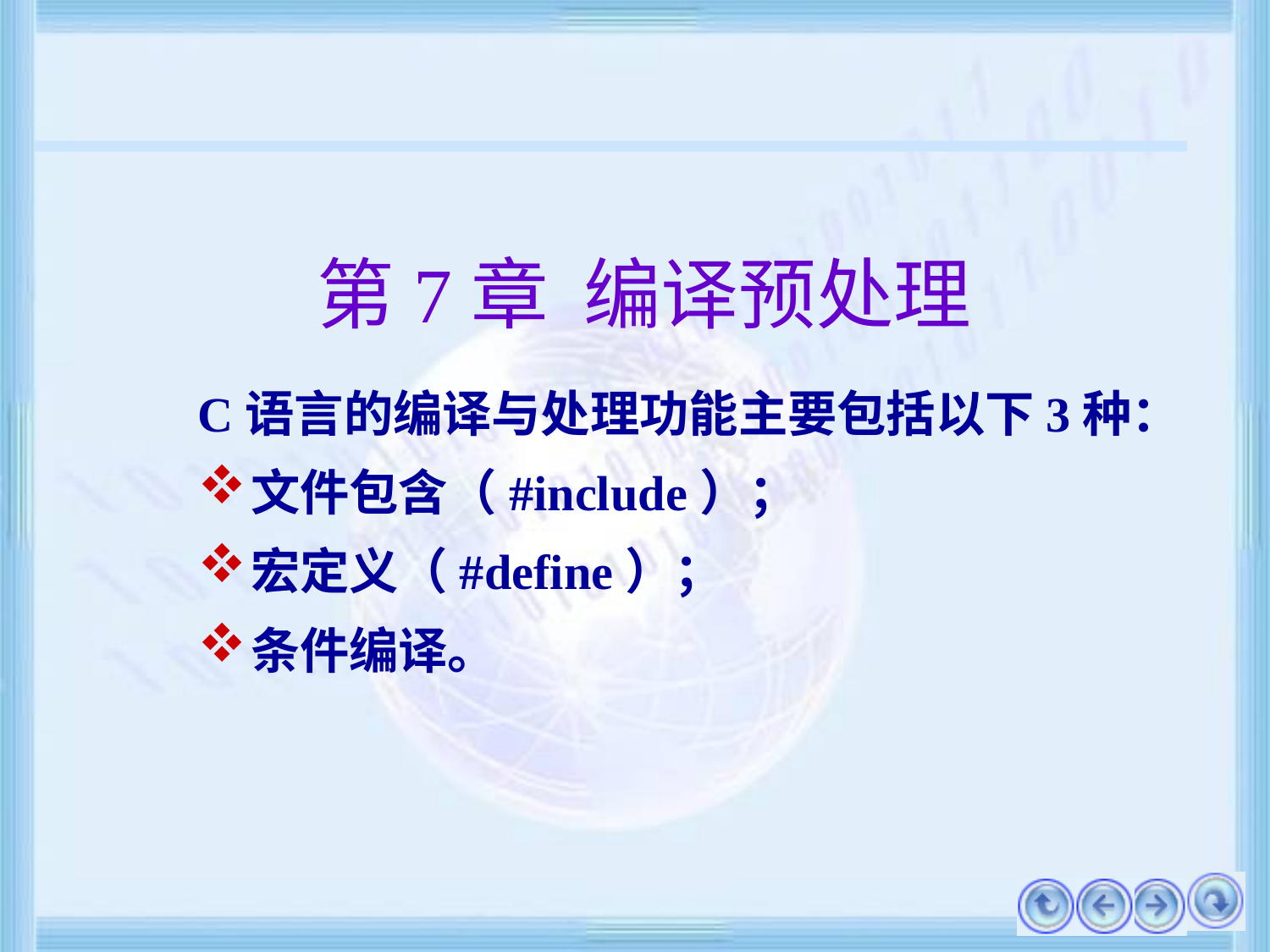

# 第7章  编译预处理
C语言的编译与处理功能主要包括以下3种：
文件包含（#include）；
宏定义（#define）；
条件编译。